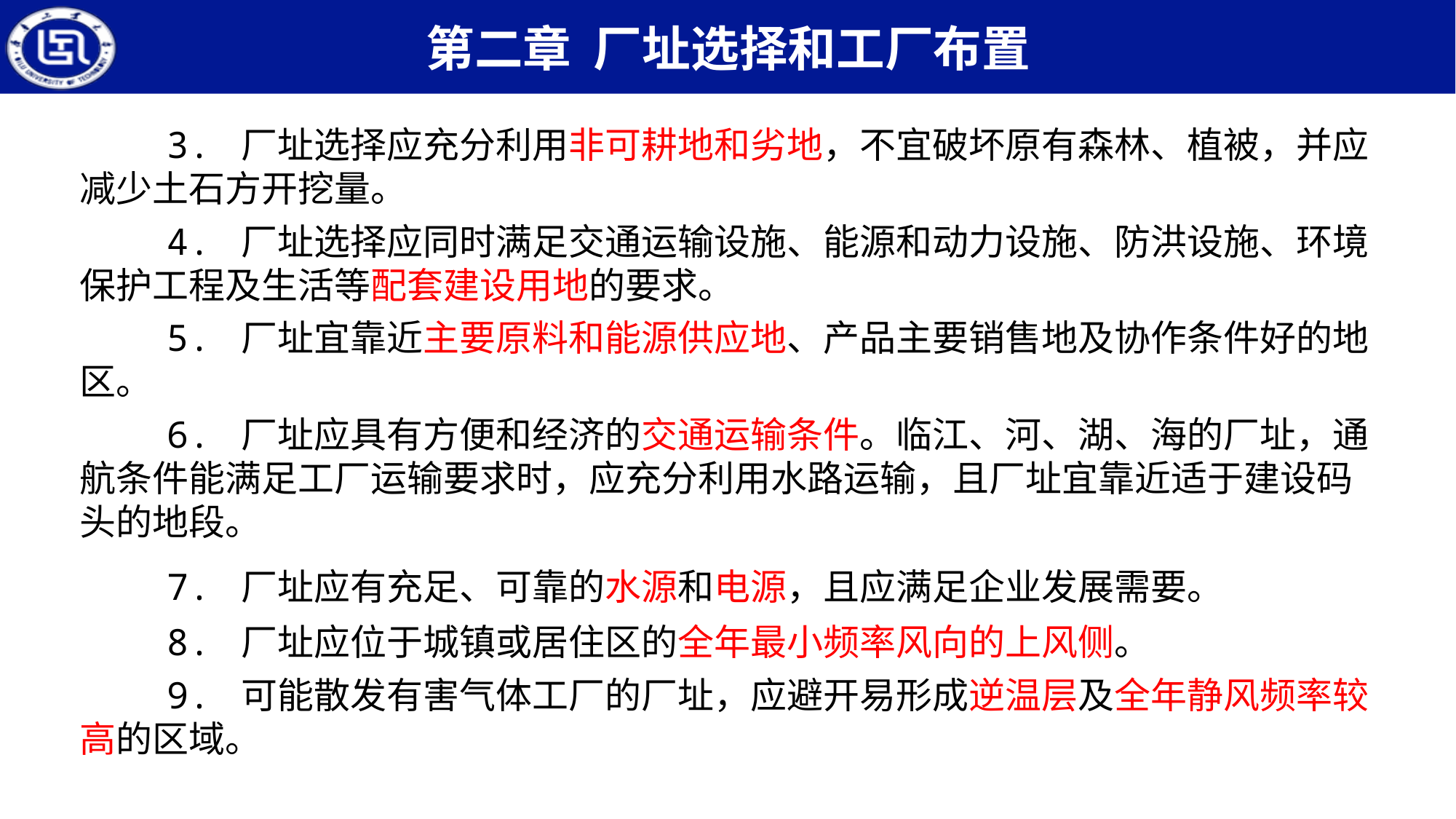

3. 厂址选择应充分利用非可耕地和劣地，不宜破坏原有森林、植被，并应减少土石方开挖量。
    4. 厂址选择应同时满足交通运输设施、能源和动力设施、防洪设施、环境保护工程及生活等配套建设用地的要求。
    5. 厂址宜靠近主要原料和能源供应地、产品主要销售地及协作条件好的地区。
    6. 厂址应具有方便和经济的交通运输条件。临江、河、湖、海的厂址，通航条件能满足工厂运输要求时，应充分利用水路运输，且厂址宜靠近适于建设码头的地段。
    7. 厂址应有充足、可靠的水源和电源，且应满足企业发展需要。
    8. 厂址应位于城镇或居住区的全年最小频率风向的上风侧。
    9. 可能散发有害气体工厂的厂址，应避开易形成逆温层及全年静风频率较高的区域。